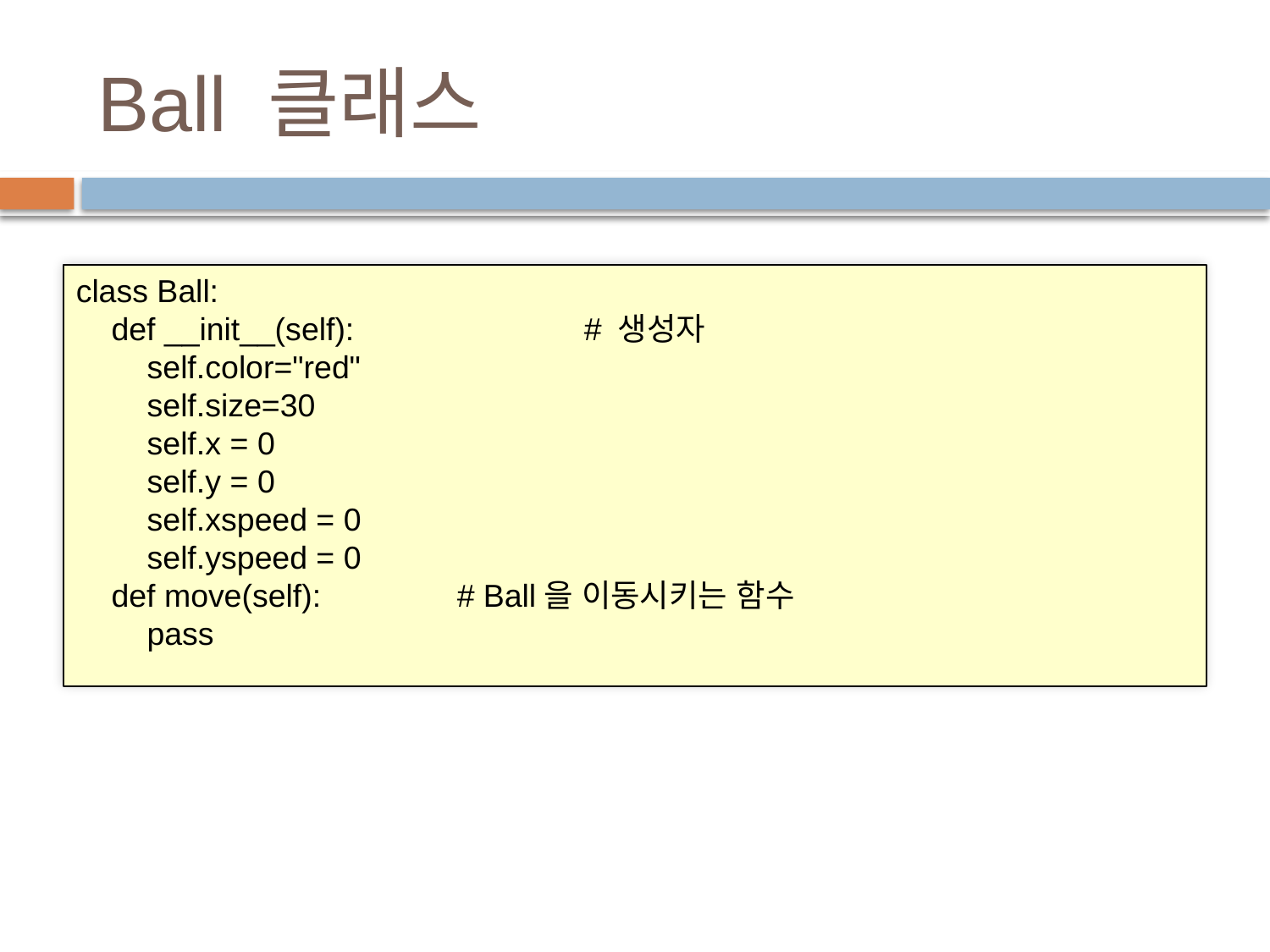

# Ball 클래스
class Ball:
    def __init__(self):		# 생성자
        self.color="red"
        self.size=30
        self.x = 0
        self.y = 0
        self.xspeed = 0
        self.yspeed = 0
    def move(self):		# Ball을 이동시키는 함수
        pass